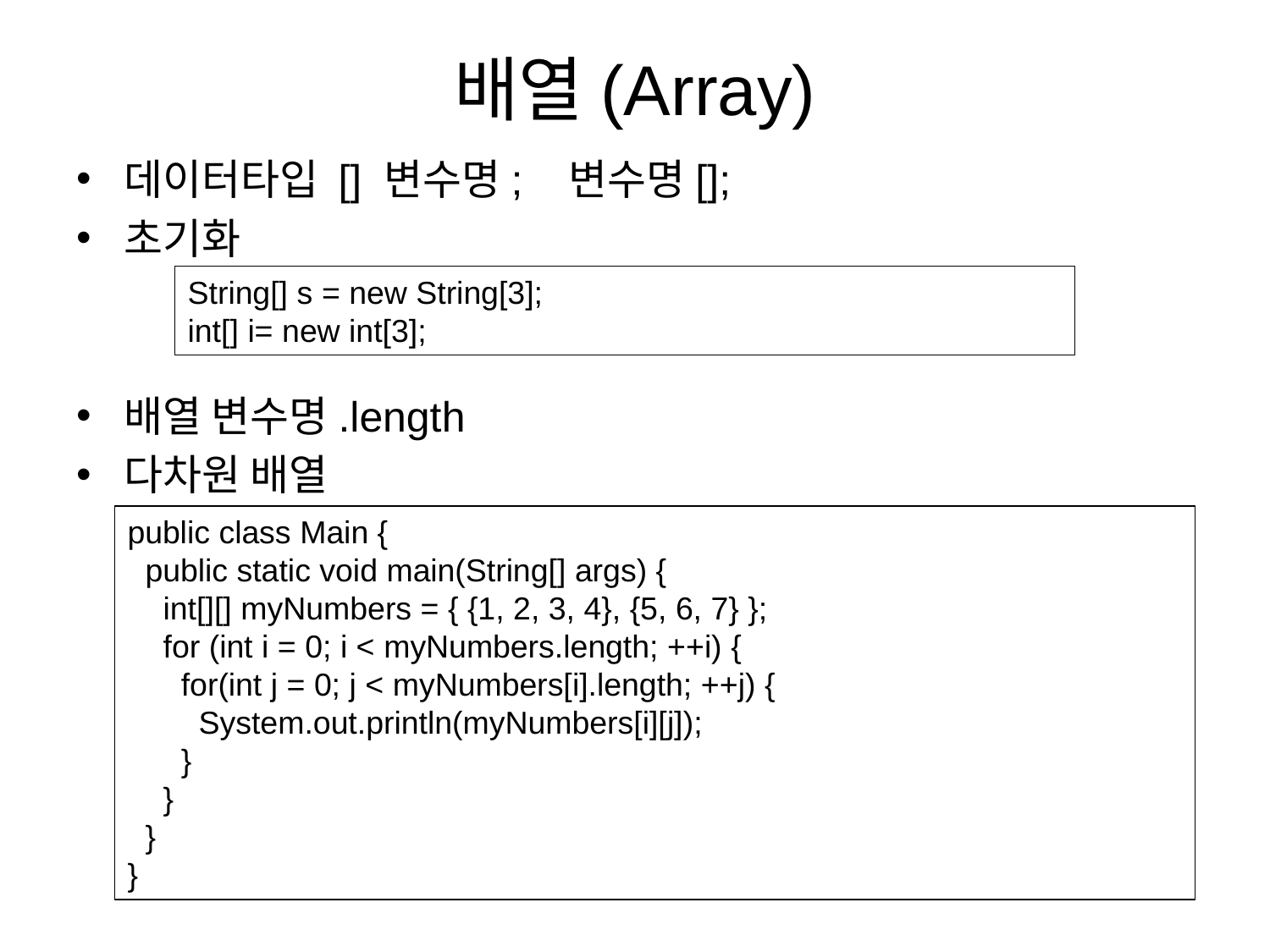

# 배열(Array)
데이터타입 [] 변수명;   변수명[];
초기화

배열 변수명.length
다차원 배열
String[] s = new String[3];
int[] i= new int[3];
public class Main {
  public static void main(String[] args) {
    int[][] myNumbers = { {1, 2, 3, 4}, {5, 6, 7} };
    for (int i = 0; i < myNumbers.length; ++i) {
      for(int j = 0; j < myNumbers[i].length; ++j) {
        System.out.println(myNumbers[i][j]);
      }
    }
  }
}